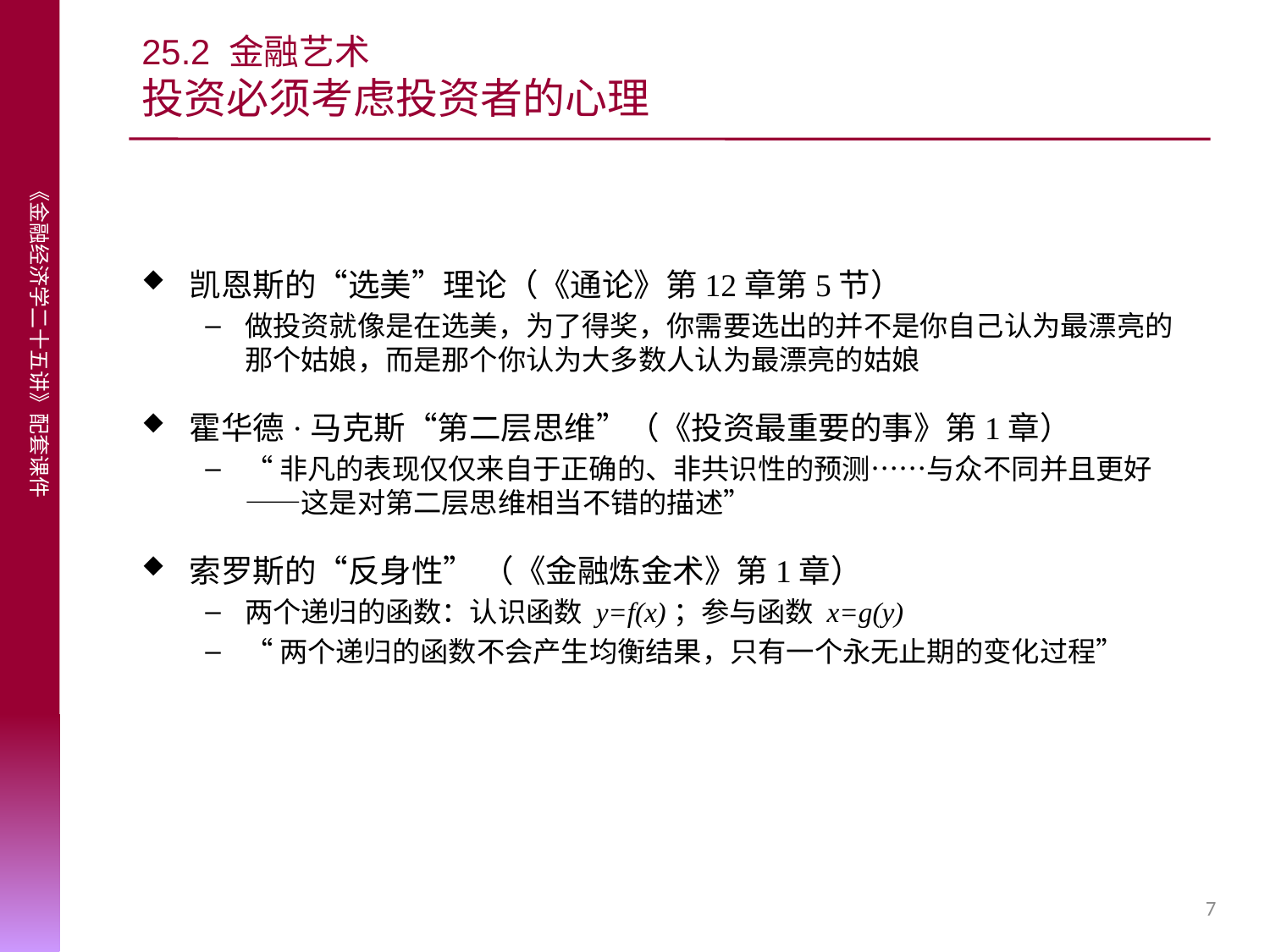

# 25.2 金融艺术 投资必须考虑投资者的心理

凯恩斯的“选美”理论（《通论》第12章第5节）
做投资就像是在选美，为了得奖，你需要选出的并不是你自己认为最漂亮的那个姑娘，而是那个你认为大多数人认为最漂亮的姑娘
霍华德·马克斯“第二层思维”（《投资最重要的事》第1章）
“非凡的表现仅仅来自于正确的、非共识性的预测……与众不同并且更好——这是对第二层思维相当不错的描述”
索罗斯的“反身性” （《金融炼金术》第1章）
两个递归的函数：认识函数 y=f(x)；参与函数 x=g(y)
“两个递归的函数不会产生均衡结果，只有一个永无止期的变化过程”

7